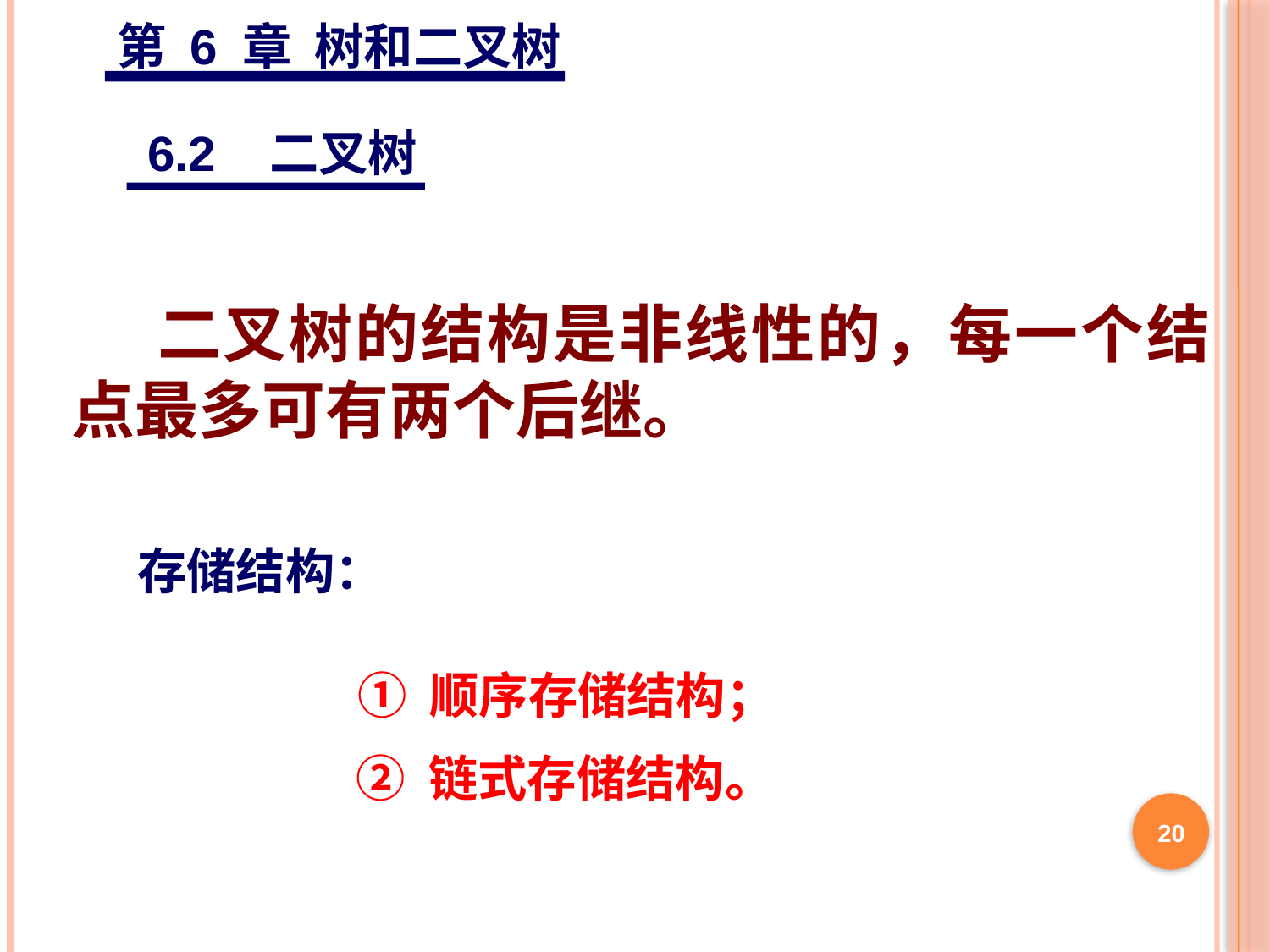

第 6 章  树和二叉树

6.2   二叉树

    二叉树的结构是非线性的，每一个结点最多可有两个后继。
存储结构：
① 顺序存储结构；
 ② 链式存储结构。
20